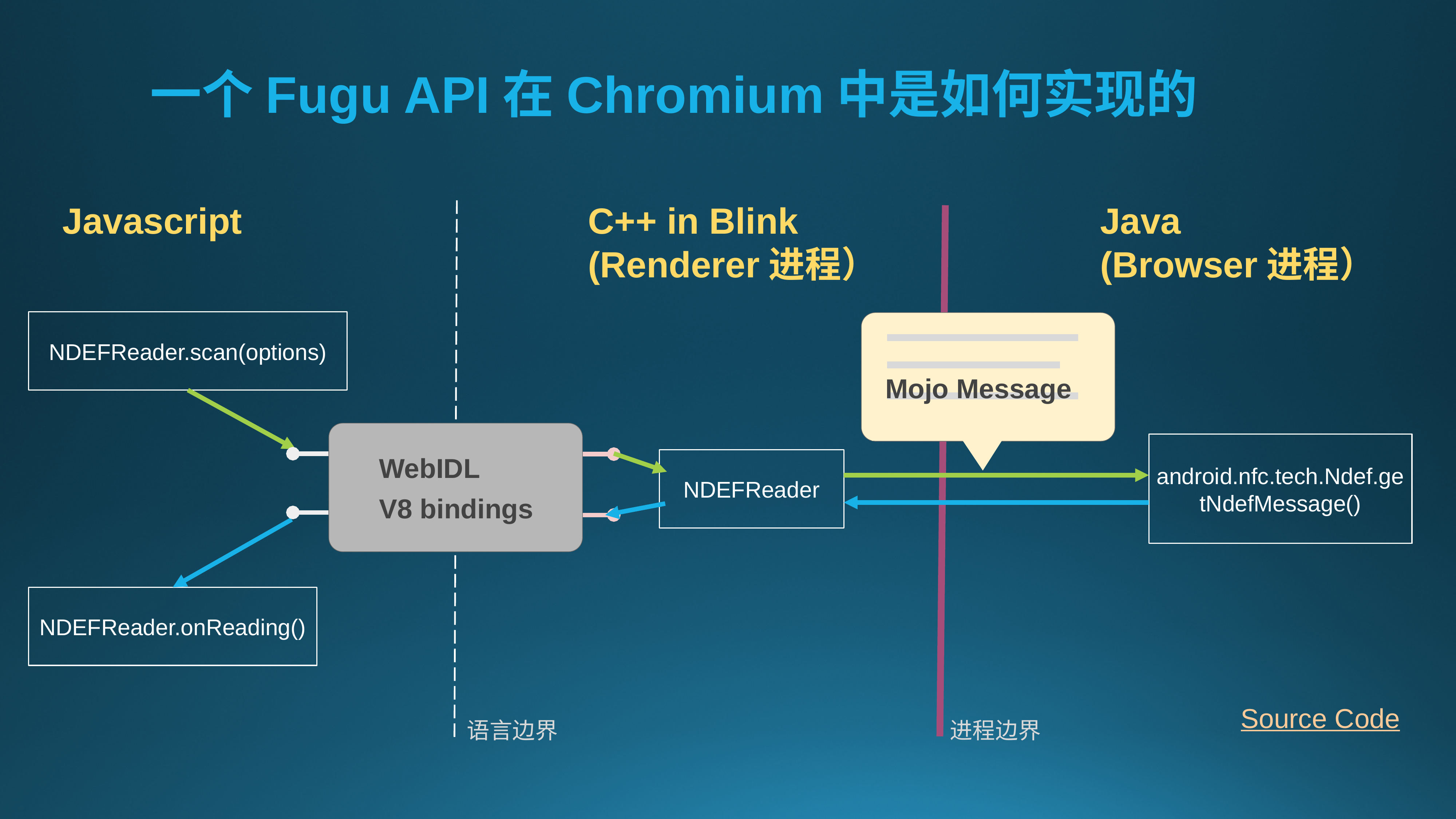

# 一个Fugu API在Chromium中是如何实现的
Javascript
C++ in Blink
(Renderer进程）
Java
(Browser进程）
Mojo Message
NDEFReader.scan(options)

WebIDL
V8 bindings

android.nfc.tech.Ndef.getNdefMessage()
NDEFReader
NDEFReader.onReading()
Source Code
语言边界
进程边界